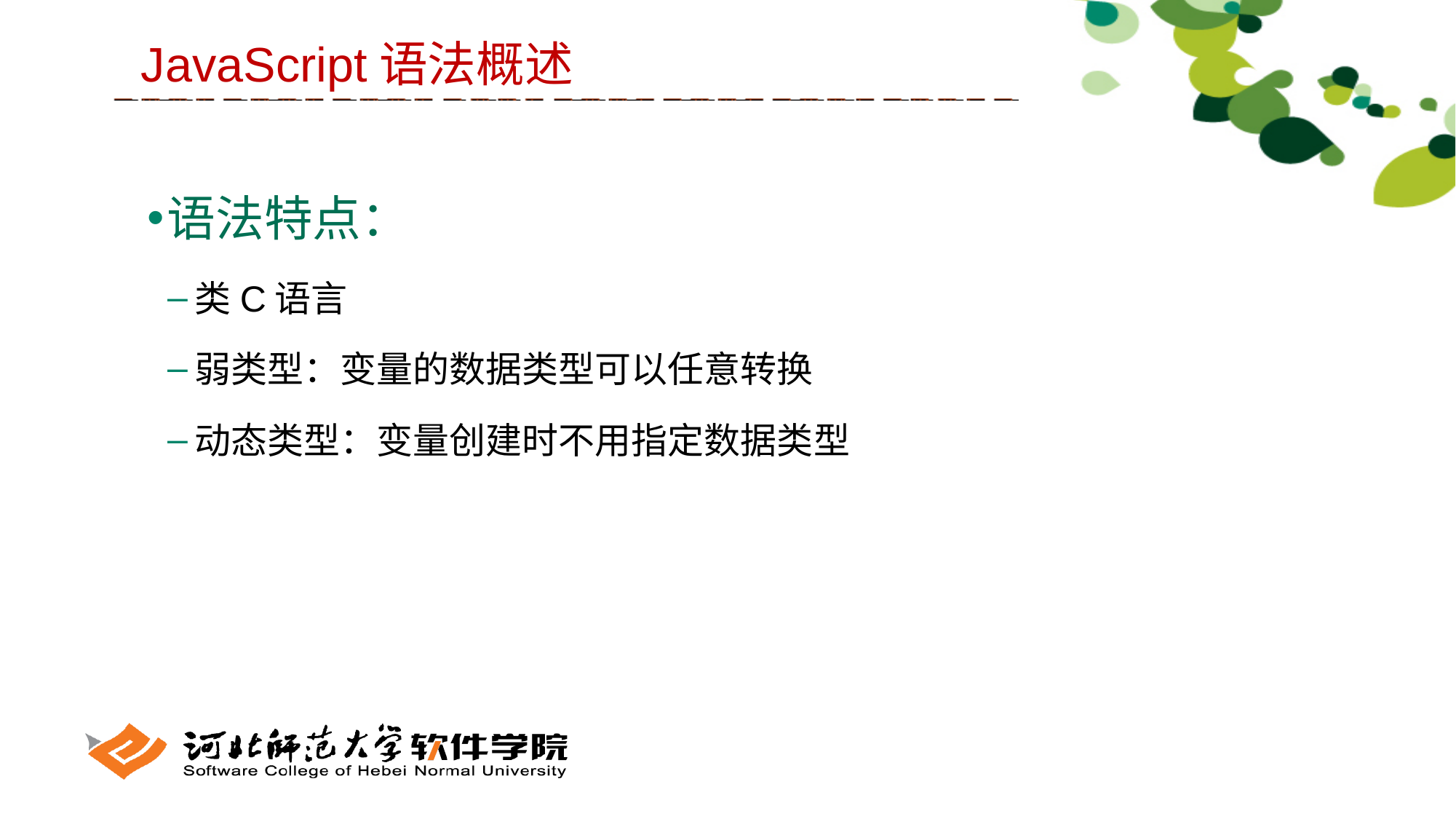

JavaScript语法概述
语法特点：
类C语言
弱类型：变量的数据类型可以任意转换
动态类型：变量创建时不用指定数据类型